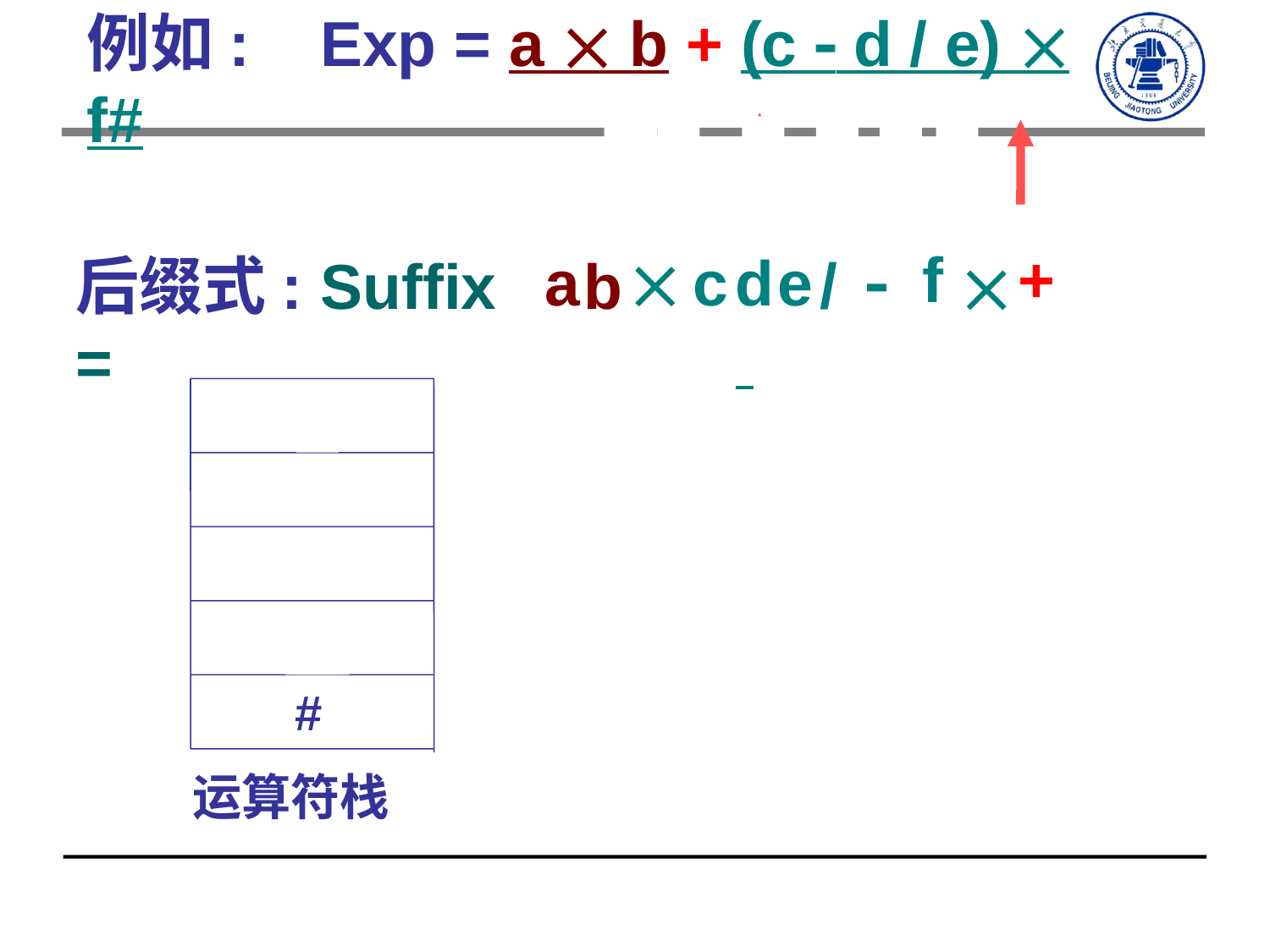

例如:    Exp = a × b + (c − d / e) × f#

f
+
×
a
c
d
e
−
/
 ×
后缀式: Suffix =
b

#

运算符栈

/

-

×

（

×
+